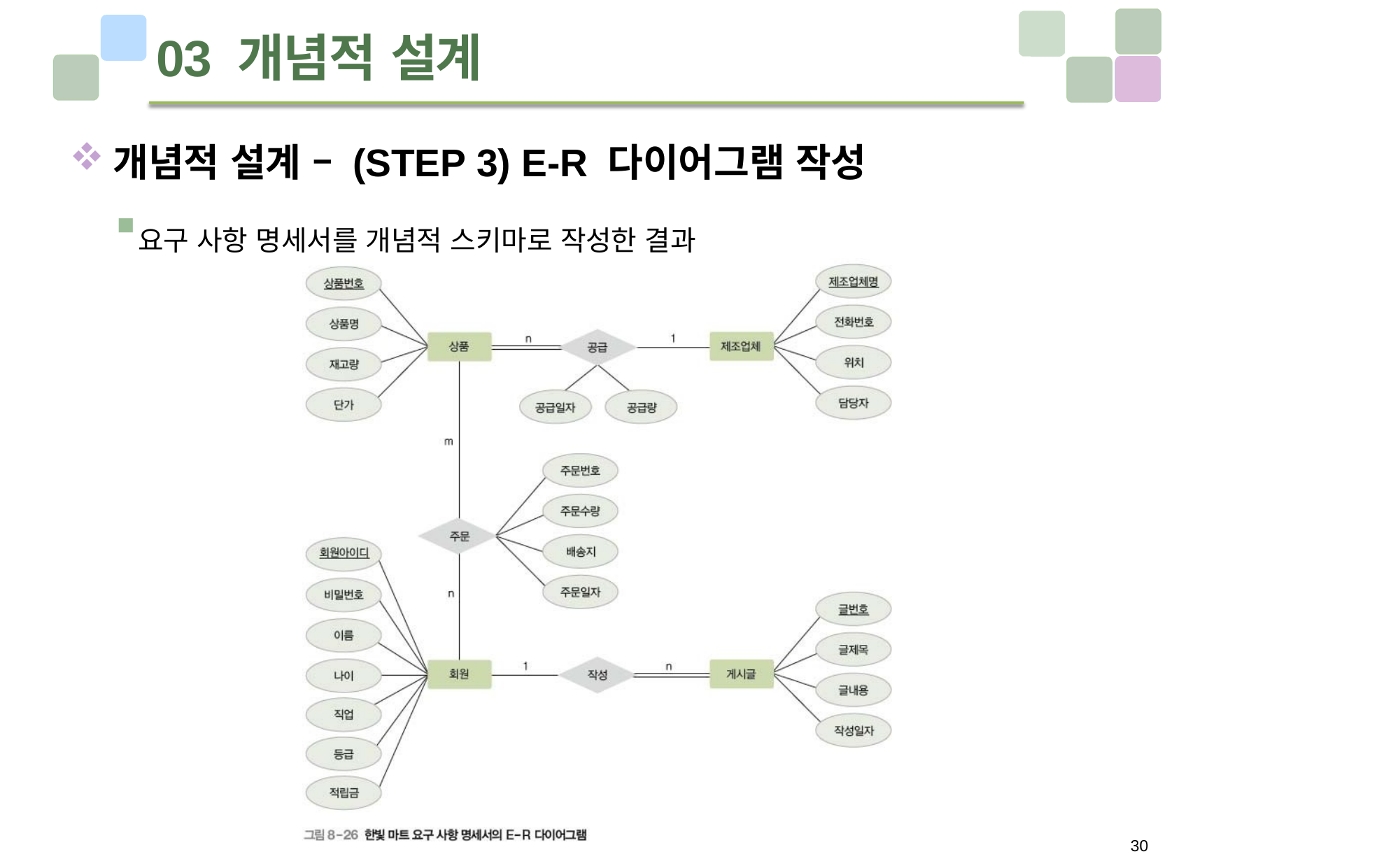

# 03 개념적 설계
개념적 설계 – (STEP 3) E-R 다이어그램 작성
요구 사항 명세서를 개념적 스키마로 작성한 결과

30